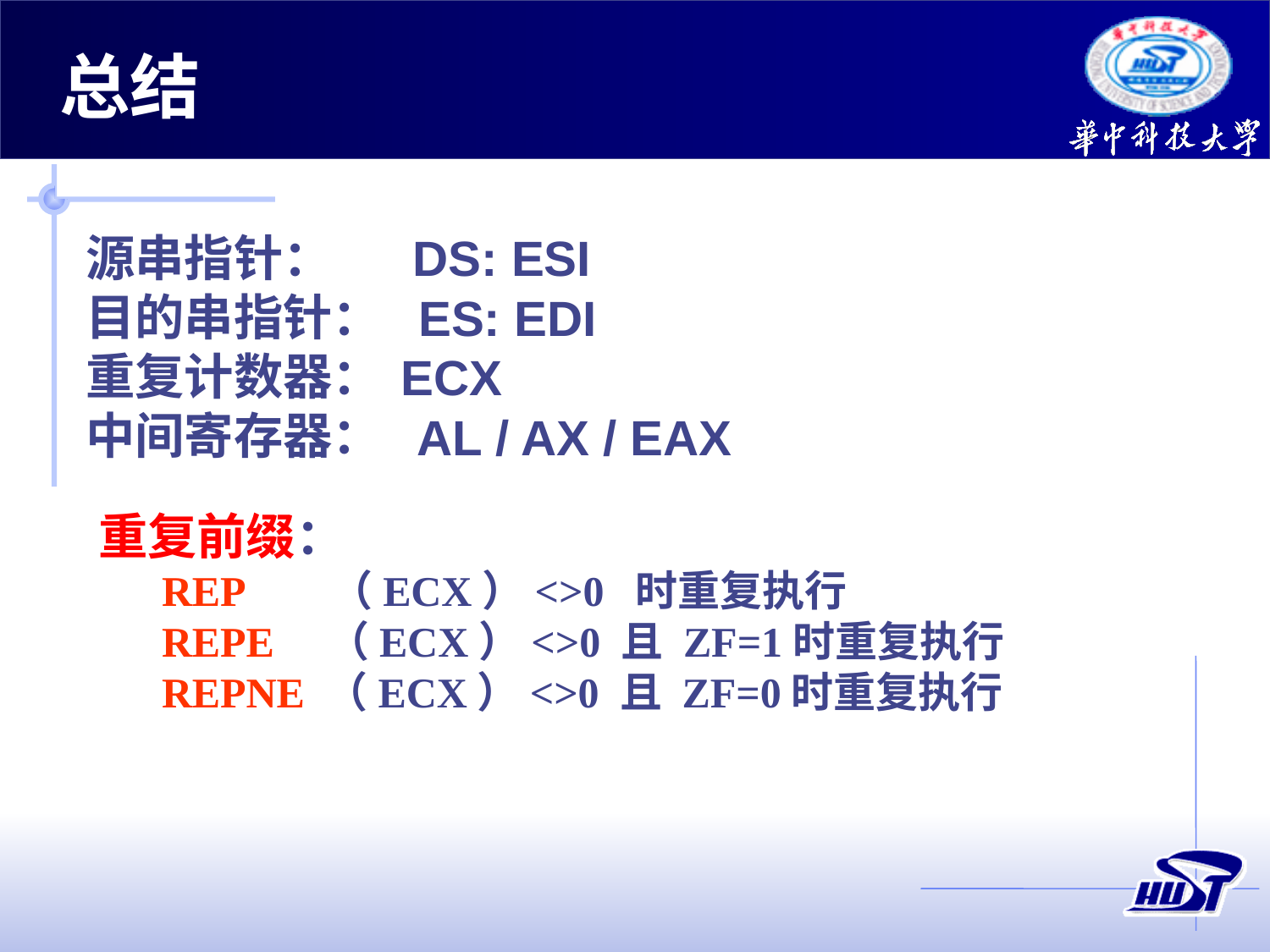

总结
源串指针：
目的串指针：
重复计数器：
中间寄存器：
DS: ESI
ES: EDI
ECX
AL / AX / EAX
重复前缀：
      REP       （ECX）<>0  时重复执行
      REPE    （ECX）<>0 且 ZF=1时重复执行
      REPNE （ECX）<>0 且 ZF=0时重复执行